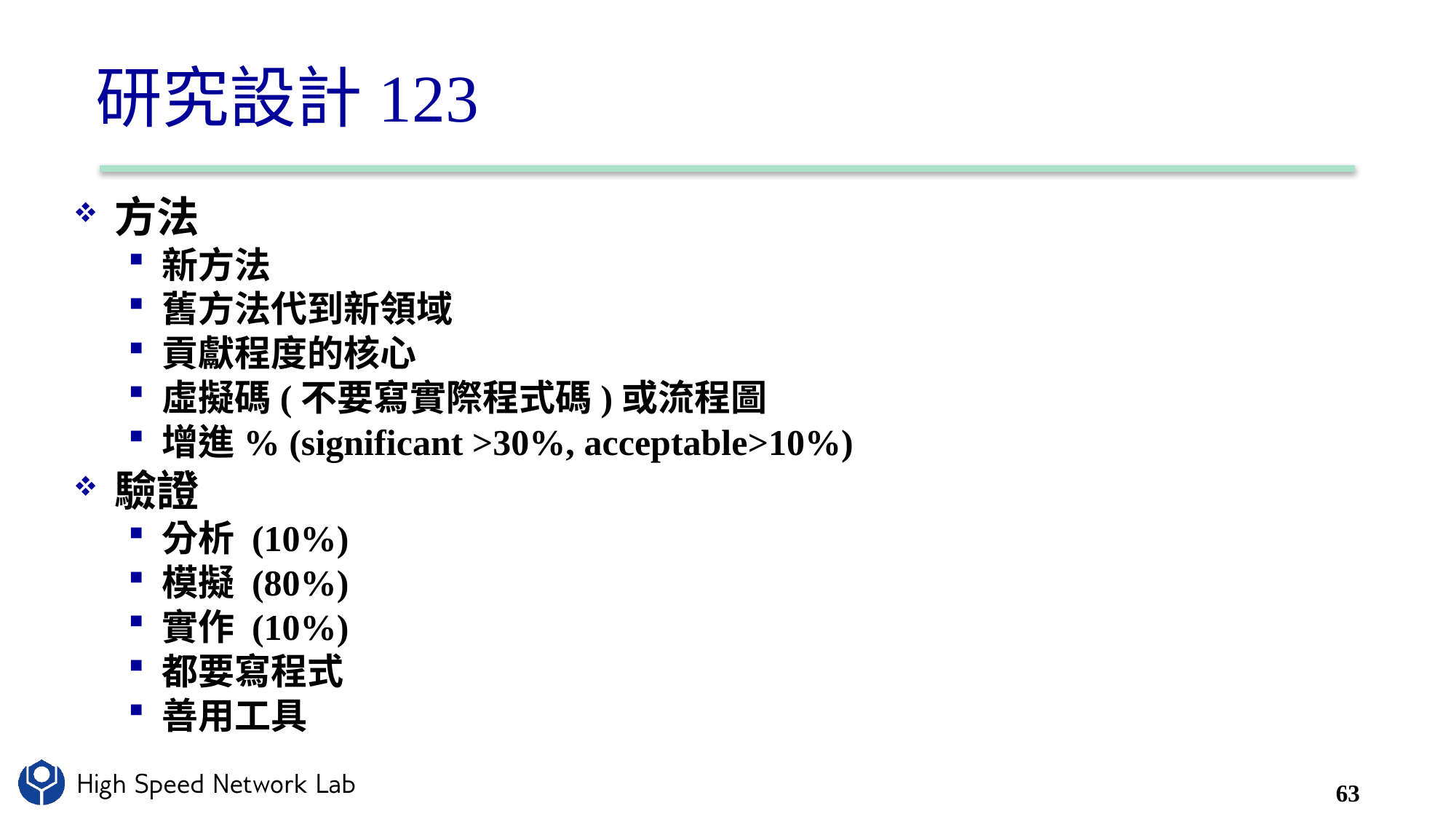

# 研究設計123
方法
新方法
舊方法代到新領域
貢獻程度的核心
虛擬碼(不要寫實際程式碼)或流程圖
增進% (significant >30%, acceptable>10%)
驗證
分析 (10%)
模擬 (80%)
實作 (10%)
都要寫程式
善用工具
63